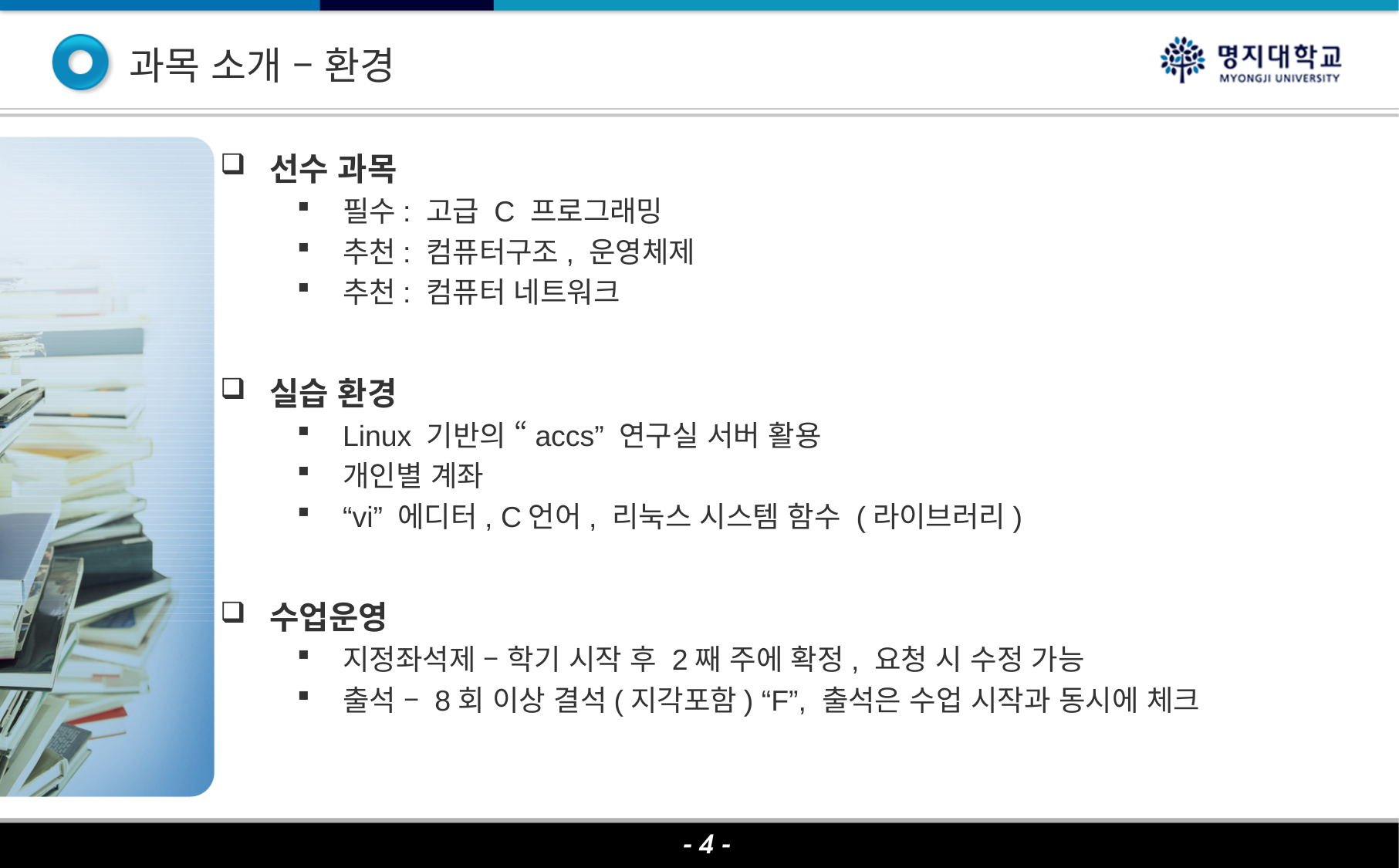

# 과목 소개 – 환경
선수 과목
필수: 고급 C 프로그래밍
추천: 컴퓨터구조, 운영체제
추천: 컴퓨터 네트워크

실습 환경
Linux 기반의 “accs” 연구실 서버 활용
개인별 계좌
“vi” 에디터, C언어, 리눅스 시스템 함수 (라이브러리)

수업운영
지정좌석제 – 학기 시작 후 2째 주에 확정, 요청 시 수정 가능
출석 – 8회 이상 결석(지각포함) “F”, 출석은 수업 시작과 동시에 체크

- 4 -